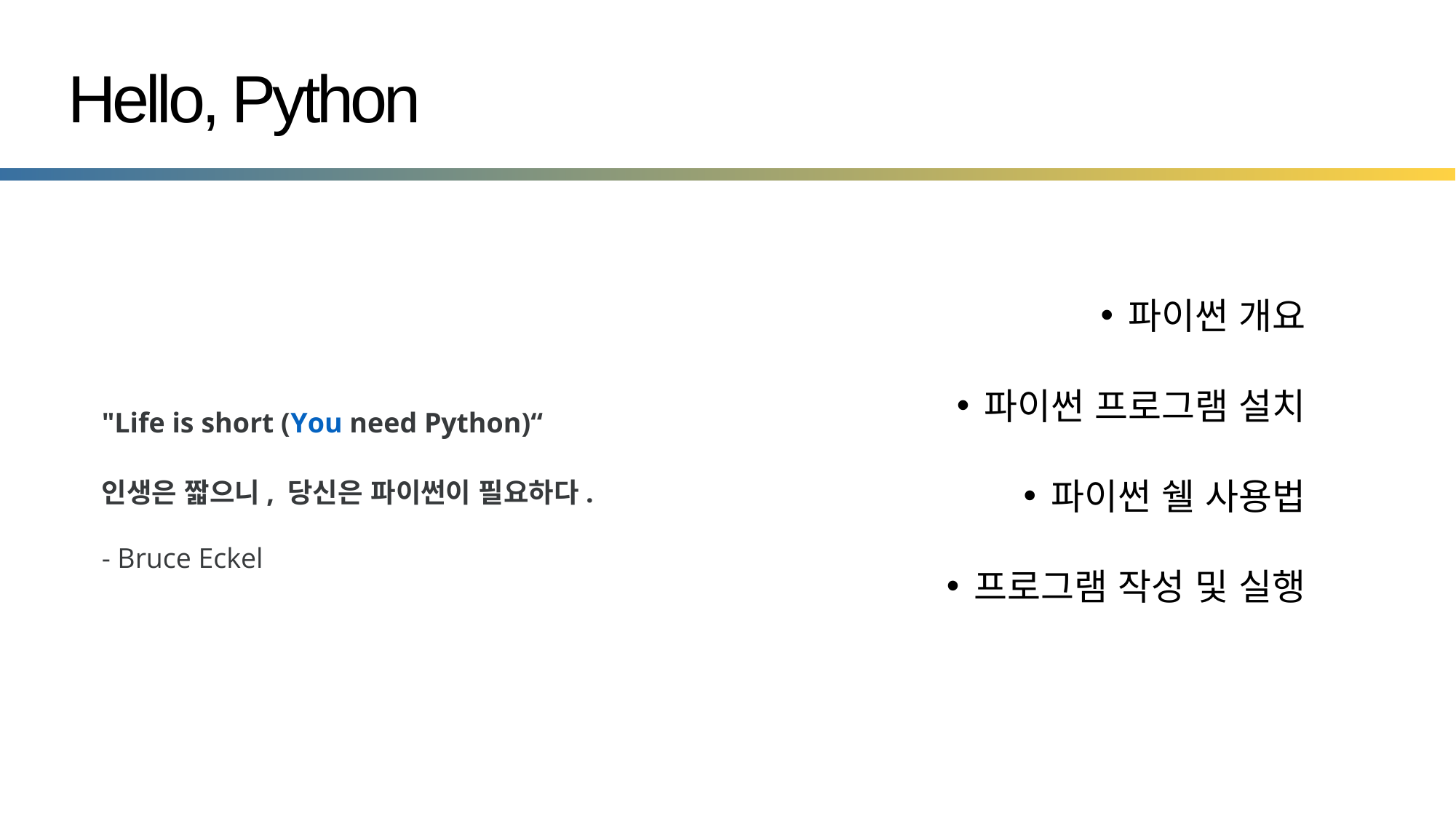

Hello, Python
파이썬 개요

파이썬 프로그램 설치

파이썬 쉘 사용법

프로그램 작성 및 실행
"Life is short (You need Python)“
인생은 짧으니, 당신은 파이썬이 필요하다.
- Bruce Eckel